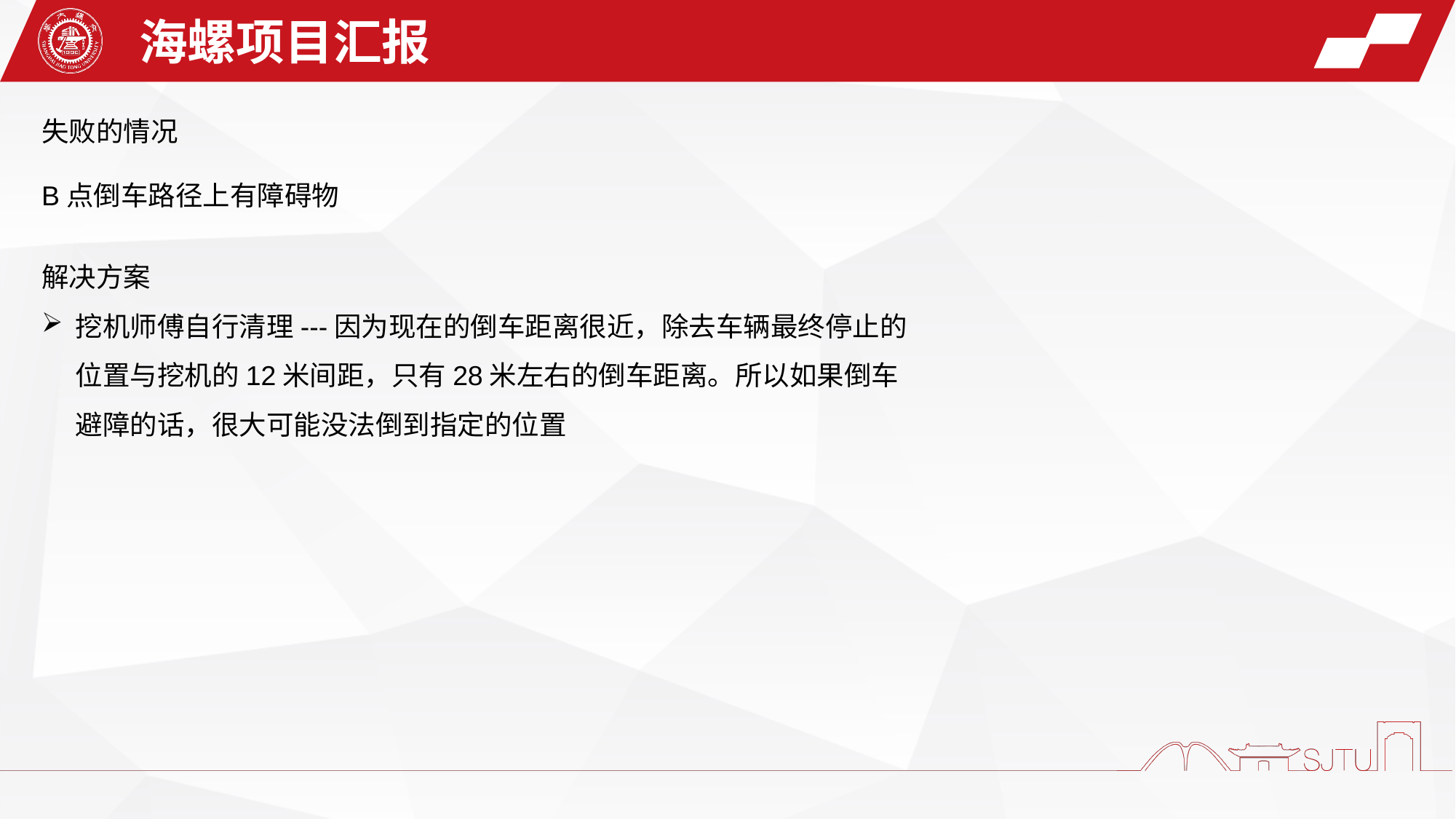

海螺项目汇报
失败的情况
B点倒车路径上有障碍物

解决方案
挖机师傅自行清理---因为现在的倒车距离很近，除去车辆最终停止的位置与挖机的12米间距，只有28米左右的倒车距离。所以如果倒车避障的话，很大可能没法倒到指定的位置